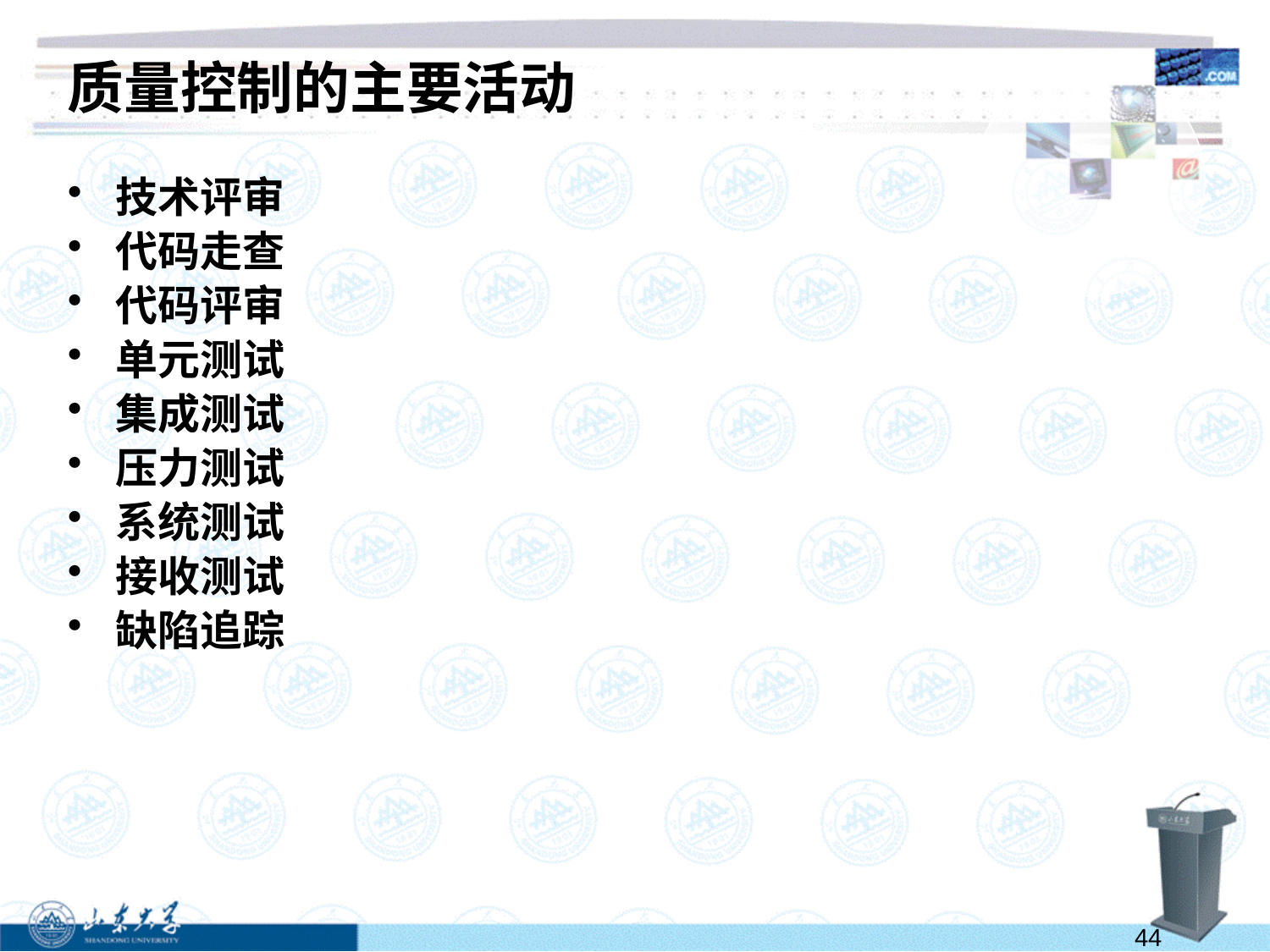

# 质量控制的主要活动
技术评审
代码走查
代码评审
单元测试
集成测试
压力测试
系统测试
接收测试
缺陷追踪
44